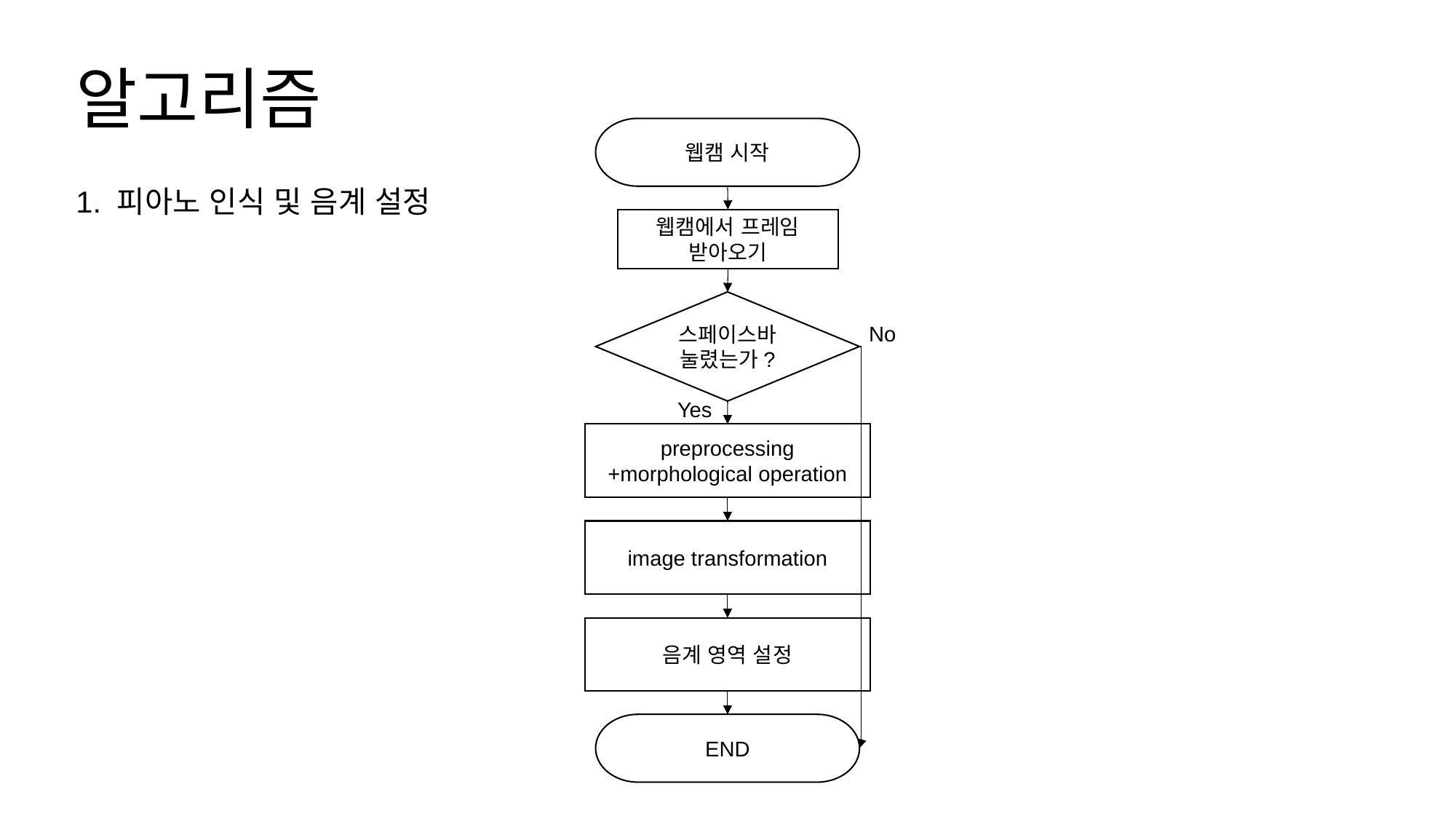

알고리즘
웹캠 시작
웹캠에서 프레임
받아오기
스페이스바눌렸는가?
No
Yes
preprocessing
+morphological operation
image transformation
음계 영역 설정
END
1. 피아노 인식 및 음계 설정